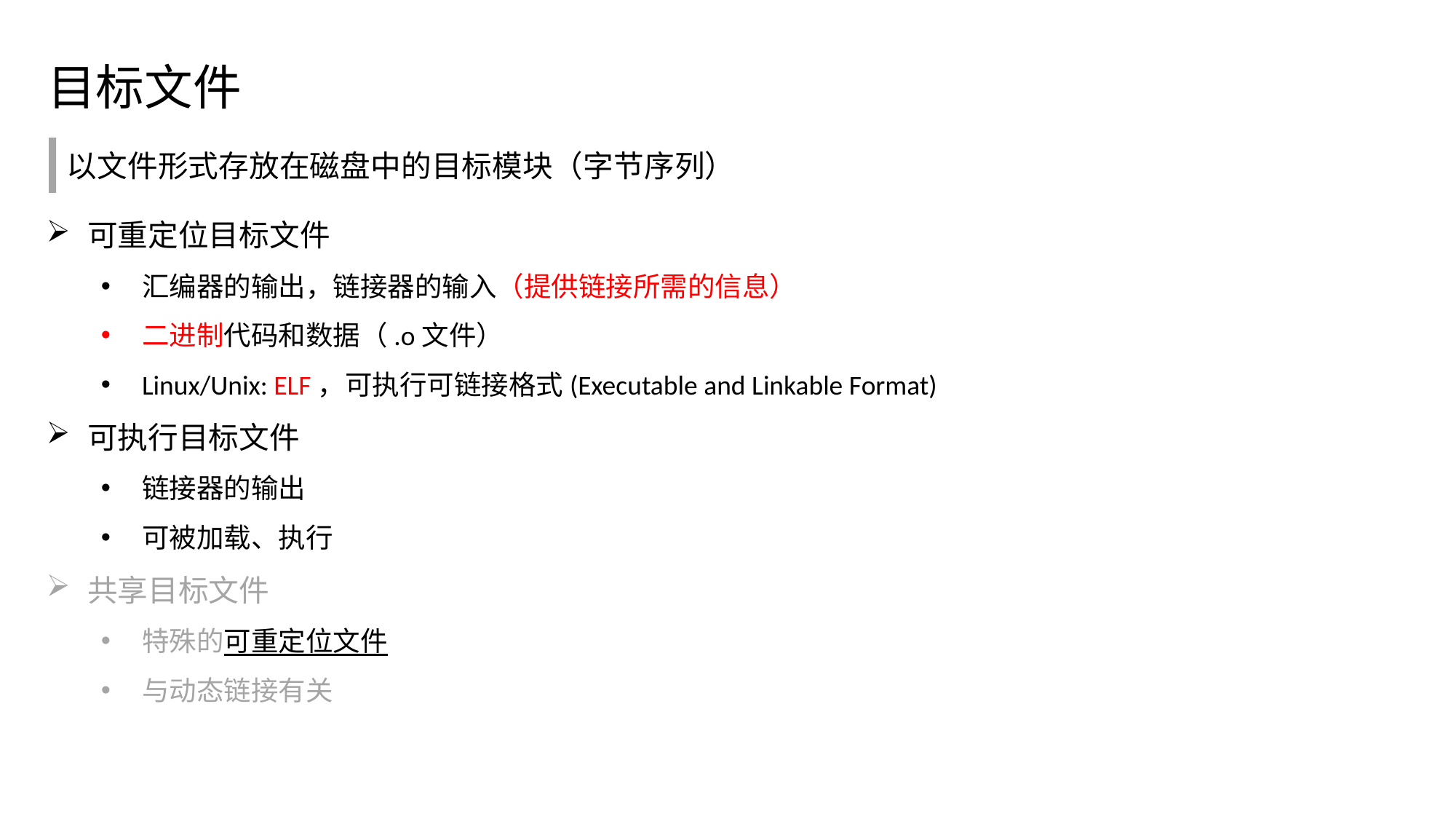

目标文件

以文件形式存放在磁盘中的目标模块（字节序列）
可重定位目标文件
汇编器的输出，链接器的输入（提供链接所需的信息）
二进制代码和数据（.o文件）
Linux/Unix: ELF，可执行可链接格式(Executable and Linkable Format)
可执行目标文件
链接器的输出
可被加载、执行
共享目标文件
特殊的可重定位文件
与动态链接有关